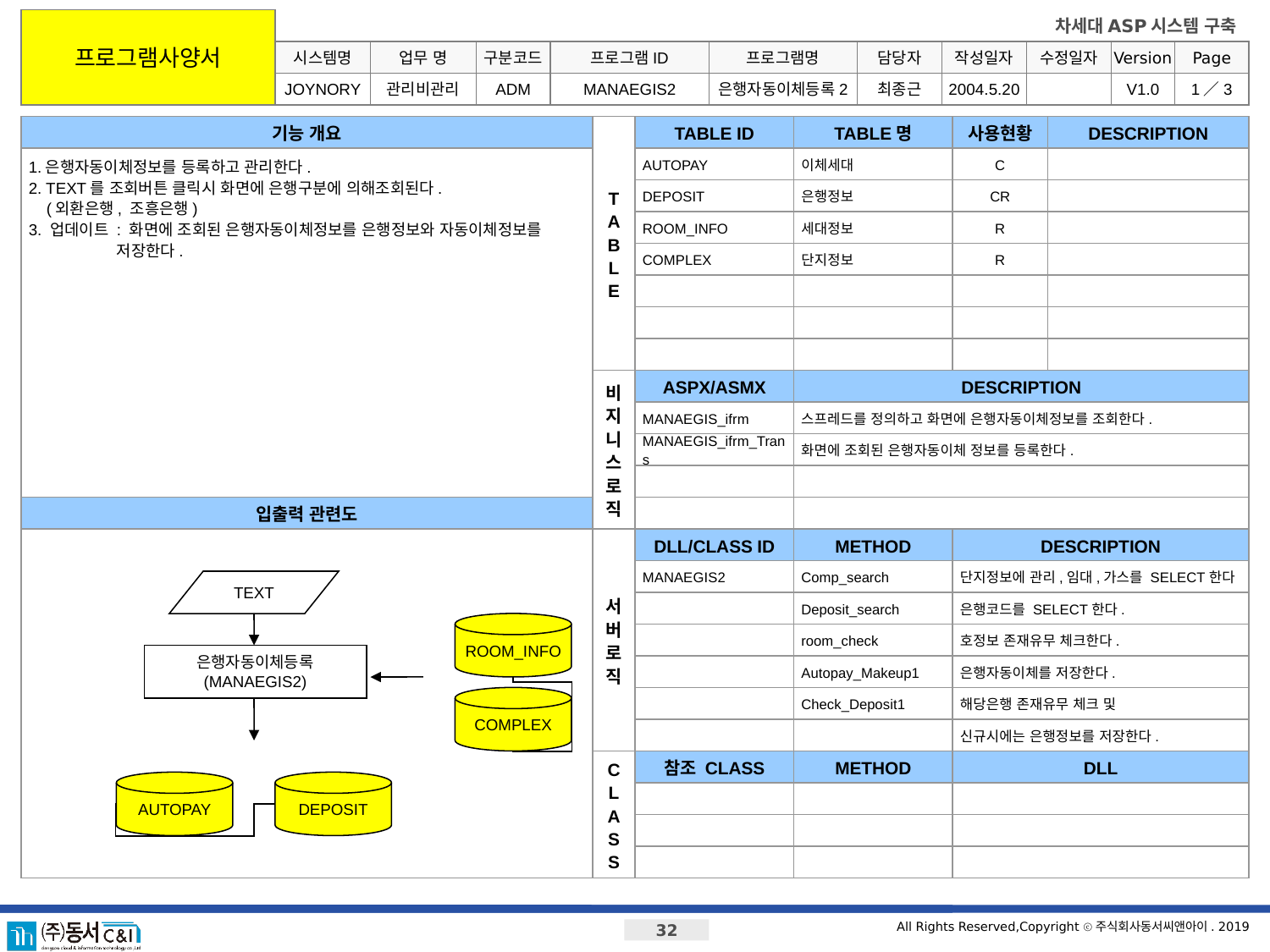

프로그램사양서
시스템명
업무 명
구분코드
프로그램ID
프로그램명
JOYNORY
관리비관리
ADM
MANAEGIS2
은행자동이체등록2
최종근
2004.5.20

V1.0
1／3
기능 개요
T
A
B
L
E
TABLE ID
TABLE명
사용현황
DESCRIPTION
1.은행자동이체정보를 등록하고 관리한다.
2. TEXT를 조회버튼 클릭시 화면에 은행구분에 의해조회된다.
    (외환은행, 조흥은행)
3. 업데이트 : 화면에 조회된 은행자동이체정보를 은행정보와 자동이체정보를
                   저장한다.

AUTOPAY
이체세대
C

DEPOSIT
은행정보
CR

ROOM_INFO
세대정보
R

COMPLEX
단지정보
R

비지니스로직
ASPX/ASMX
DESCRIPTION
MANAEGIS_ifrm
스프레드를 정의하고 화면에 은행자동이체정보를 조회한다.
MANAEGIS_ifrm_Trans
화면에 조회된 은행자동이체 정보를 등록한다.

입출력 관련도

서버로직
DLL/CLASS ID
METHOD
DESCRIPTION
MANAEGIS2
Comp_search
단지정보에 관리,임대,가스를 SELECT한다
TEXT

Deposit_search
은행코드를 SELECT한다.

ROOM_INFO

room_check
호정보 존재유무 체크한다.
은행자동이체등록
(MANAEGIS2)

Autopay_Makeup1
은행자동이체를 저장한다.

COMPLEX

Check_Deposit1
해당은행 존재유무 체크 및

신규시에는 은행정보를 저장한다.
C
L
A
S
S
참조 CLASS
METHOD
DLL
AUTOPAY
DEPOSIT